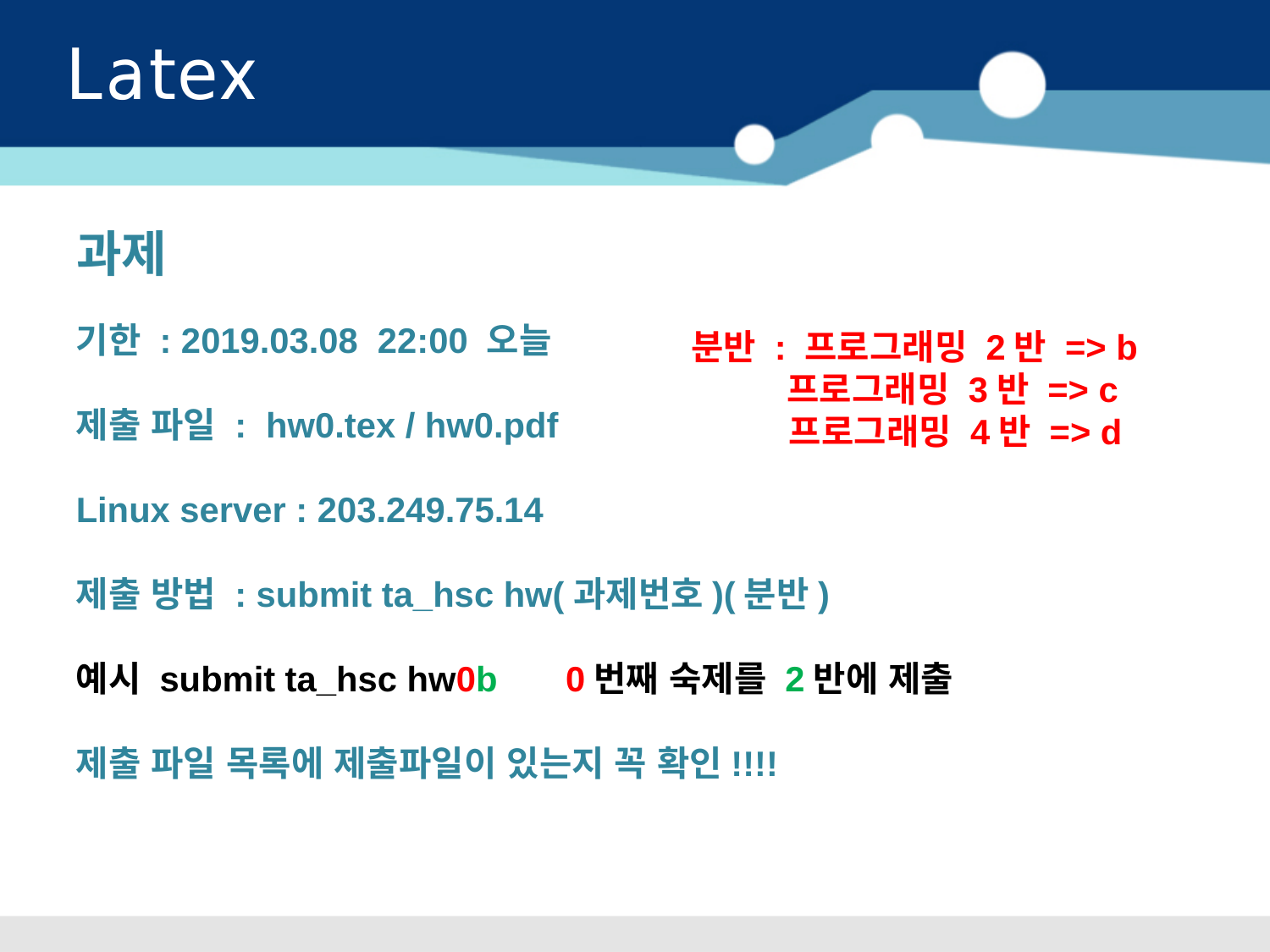

Latex
과제
분반 : 프로그래밍 2반 => b
         프로그래밍 3반 => c
         프로그래밍 4반 => d
기한 : 2019.03.08  22:00 오늘

제출 파일 :  hw0.tex / hw0.pdf

Linux server : 203.249.75.14

제출 방법 : submit ta_hsc hw(과제번호)(분반)
예시 submit ta_hsc hw0b       0번째 숙제를 2반에 제출

제출 파일 목록에 제출파일이 있는지 꼭 확인!!!!